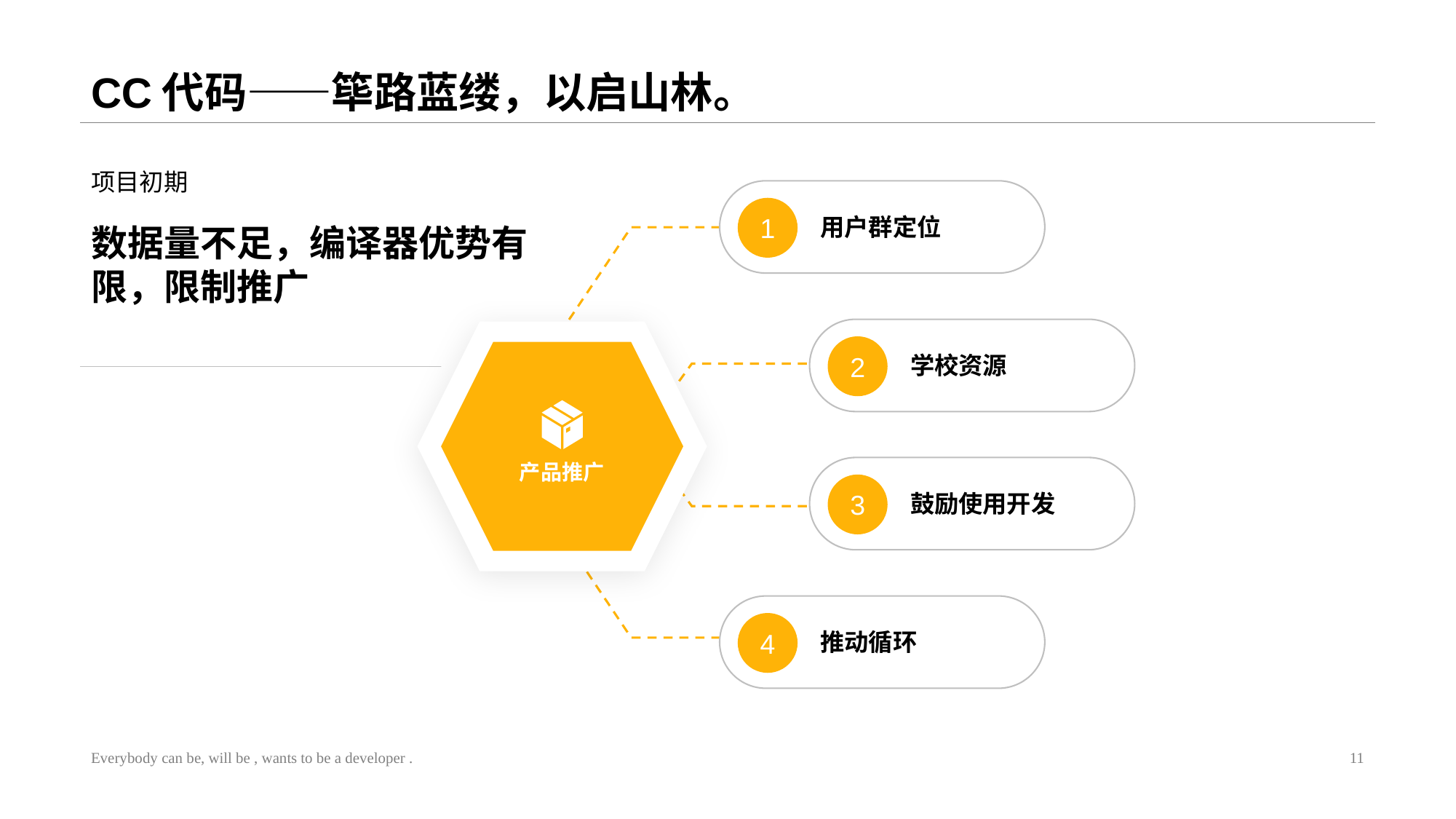

# CC代码——筚路蓝缕，以启山林。
项目初期
数据量不足，编译器优势有限，限制推广

用户群定位
1

学校资源
2

产品推广

鼓励使用开发
3

推动循环
4
Everybody can be, will be , wants to be a developer .
11